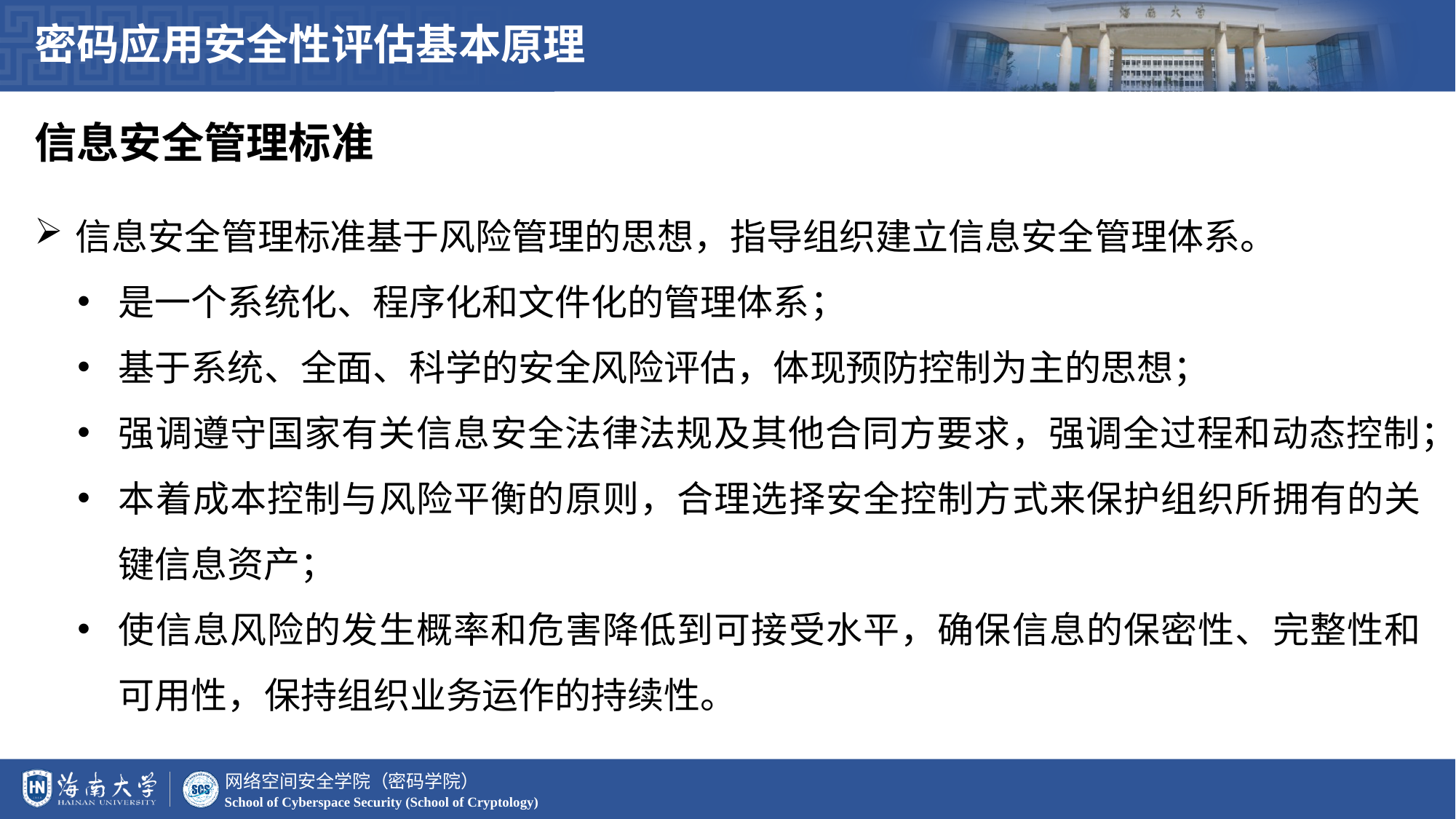

密码应用安全性评估基本原理
信息安全管理标准
信息安全管理标准基于风险管理的思想，指导组织建立信息安全管理体系。
是一个系统化、程序化和文件化的管理体系；
基于系统、全面、科学的安全风险评估，体现预防控制为主的思想；
强调遵守国家有关信息安全法律法规及其他合同方要求，强调全过程和动态控制；
本着成本控制与风险平衡的原则，合理选择安全控制方式来保护组织所拥有的关键信息资产；
使信息风险的发生概率和危害降低到可接受水平，确保信息的保密性、完整性和可用性，保持组织业务运作的持续性。
19